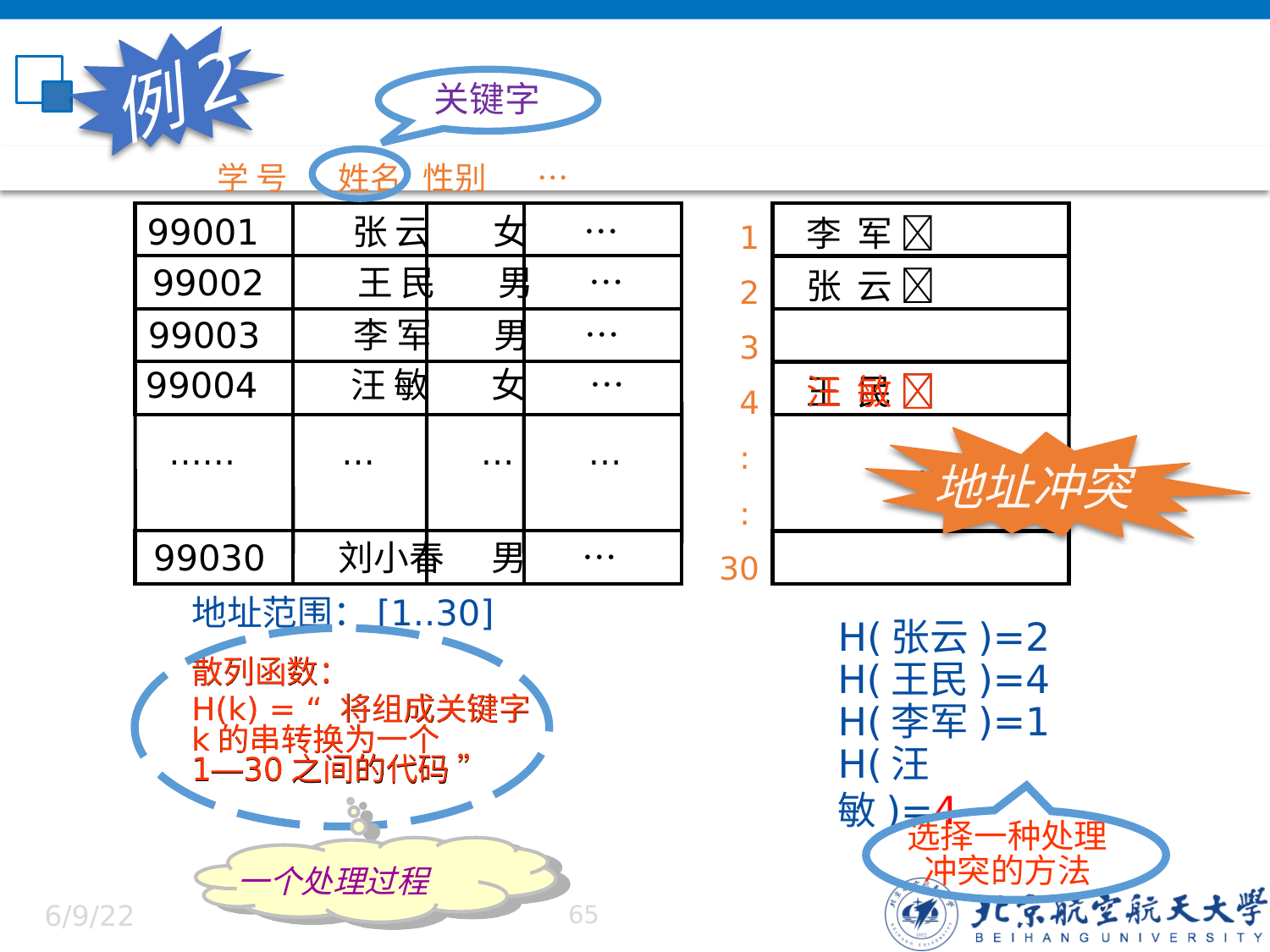

例2

关键字

 学 号       姓名   性别       …

99001    张 云        女       …
99002    王 民        男       …

99003    李 军        男       …

99004    汪 敏        女        …

……          …          …       …
99030    刘小春      男       …

  1
  2
  3
  4
  :
  :
30

……

李  军 …
张  云 …
汪  敏 …
王  民 …

地址冲突
地址范围：[1..30]
H(张云)=2

一个处理过程
H(王民)=4
散列函数：
H(k) = “ 将组成关键字k的串转换为一个1―30之间的代码 ”
H(李军)=1
H(汪敏)=4

选择一种处理
冲突的方法
6/9/22
65